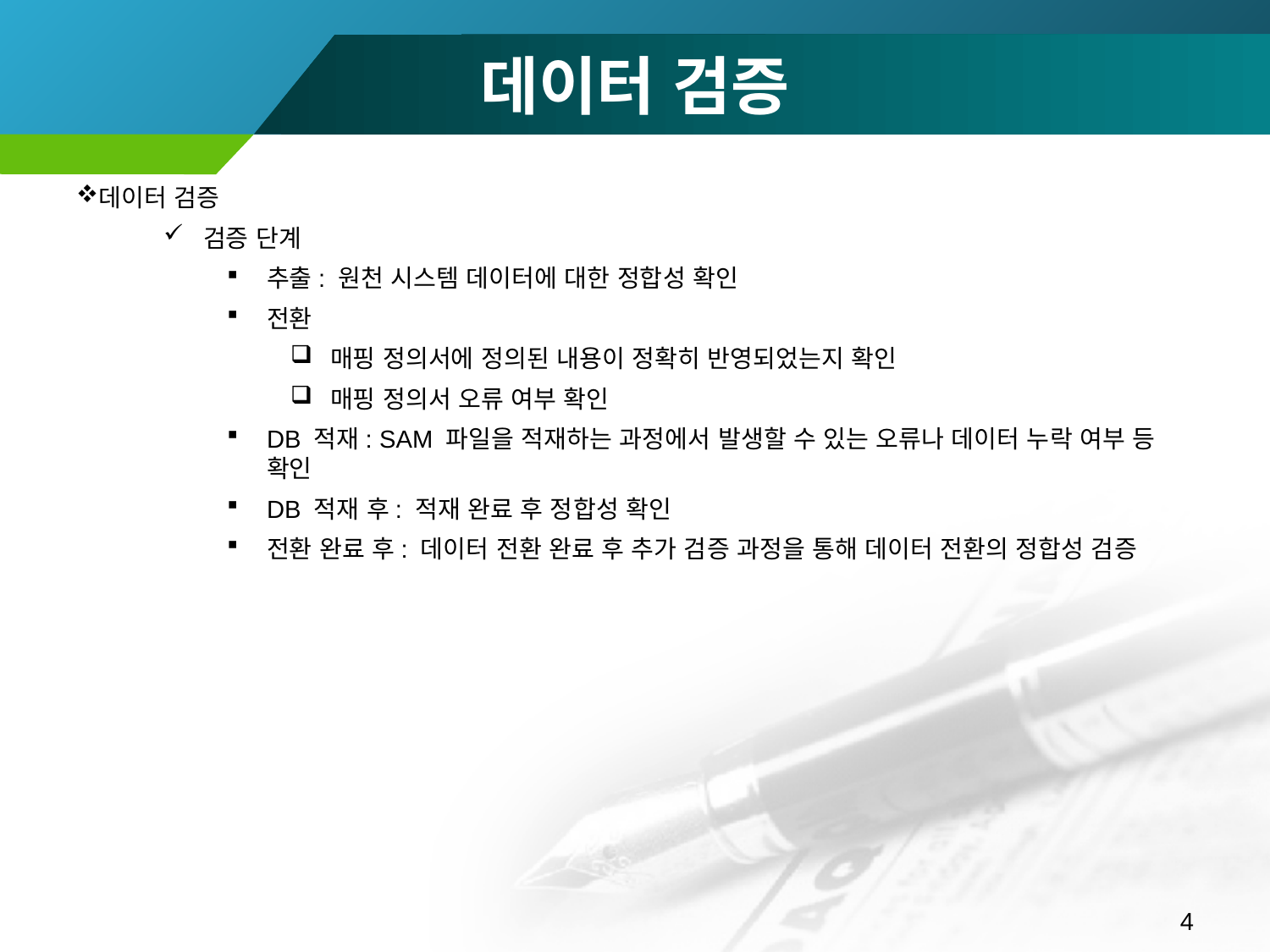

# 데이터 검증
데이터 검증
검증 단계
추출: 원천 시스템 데이터에 대한 정합성 확인
전환
매핑 정의서에 정의된 내용이 정확히 반영되었는지 확인
매핑 정의서 오류 여부 확인
DB 적재: SAM 파일을 적재하는 과정에서 발생할 수 있는 오류나 데이터 누락 여부 등 확인
DB 적재 후: 적재 완료 후 정합성 확인
전환 완료 후: 데이터 전환 완료 후 추가 검증 과정을 통해 데이터 전환의 정합성 검증

4